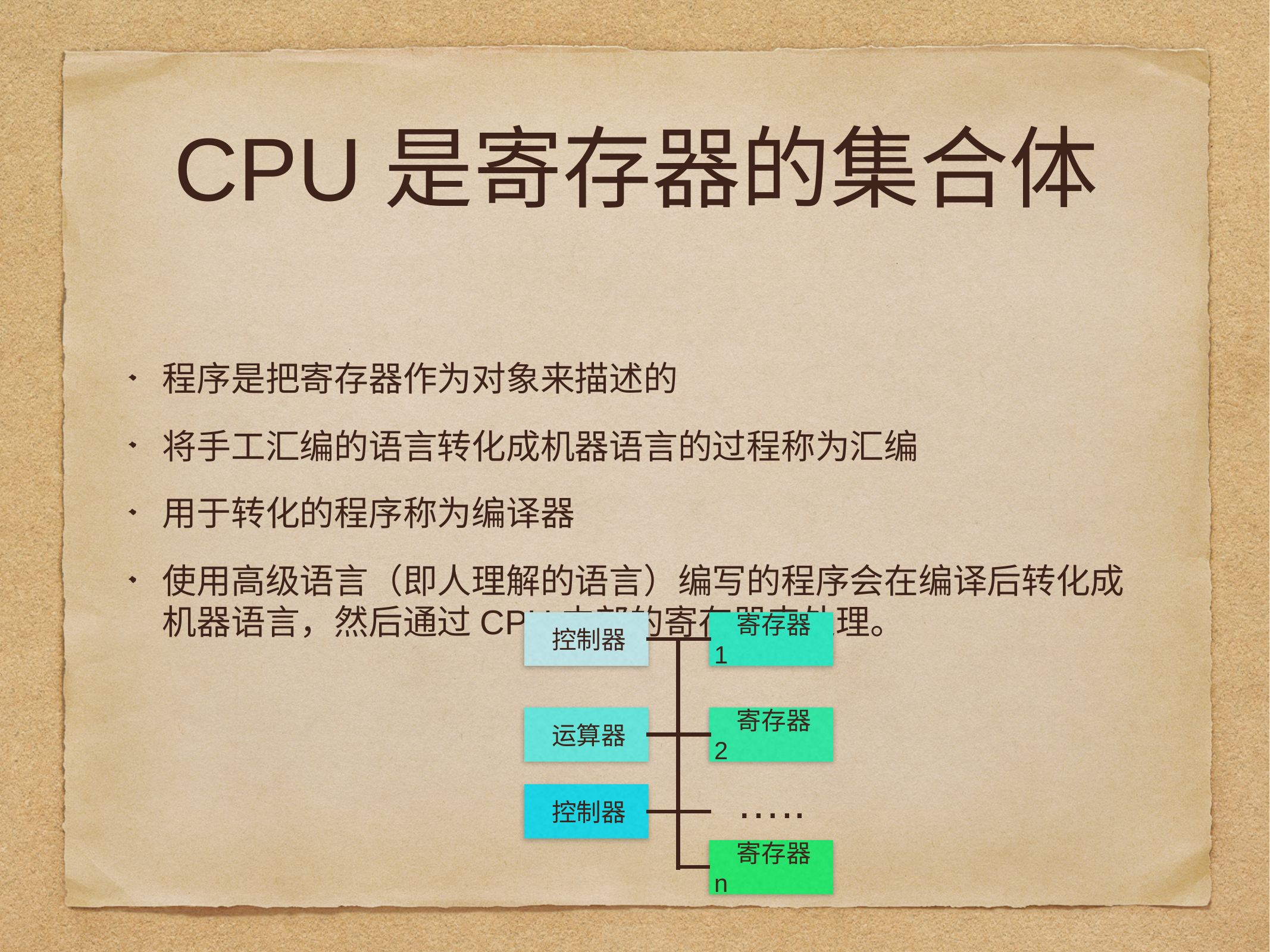

# CPU是寄存器的集合体
程序是把寄存器作为对象来描述的
将手工汇编的语言转化成机器语言的过程称为汇编
用于转化的程序称为编译器
使用高级语言（即人理解的语言）编写的程序会在编译后转化成机器语言，然后通过CPU内部的寄存器来处理。

   控制器
   寄存器1

   运算器
   寄存器2

…..
   控制器

   寄存器n